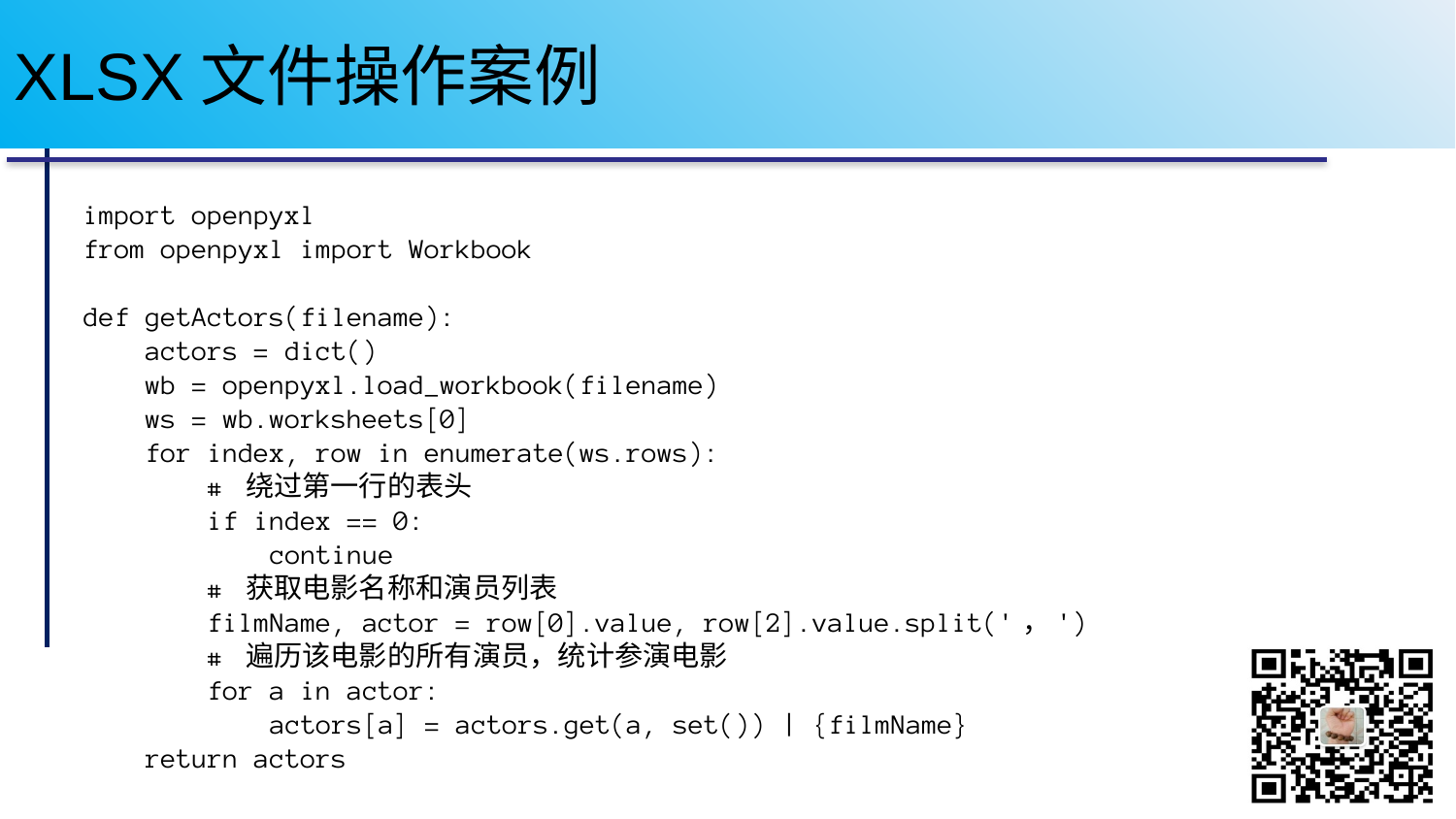

# XLSX文件操作案例
import openpyxl
from openpyxl import Workbook

def getActors(filename):
    actors = dict()
    wb = openpyxl.load_workbook(filename)
    ws = wb.worksheets[0]
    for index, row in enumerate(ws.rows):
        # 绕过第一行的表头
        if index == 0:
            continue
        # 获取电影名称和演员列表
        filmName, actor = row[0].value, row[2].value.split('，')
        # 遍历该电影的所有演员，统计参演电影
        for a in actor:
            actors[a] = actors.get(a, set()) | {filmName}
    return actors